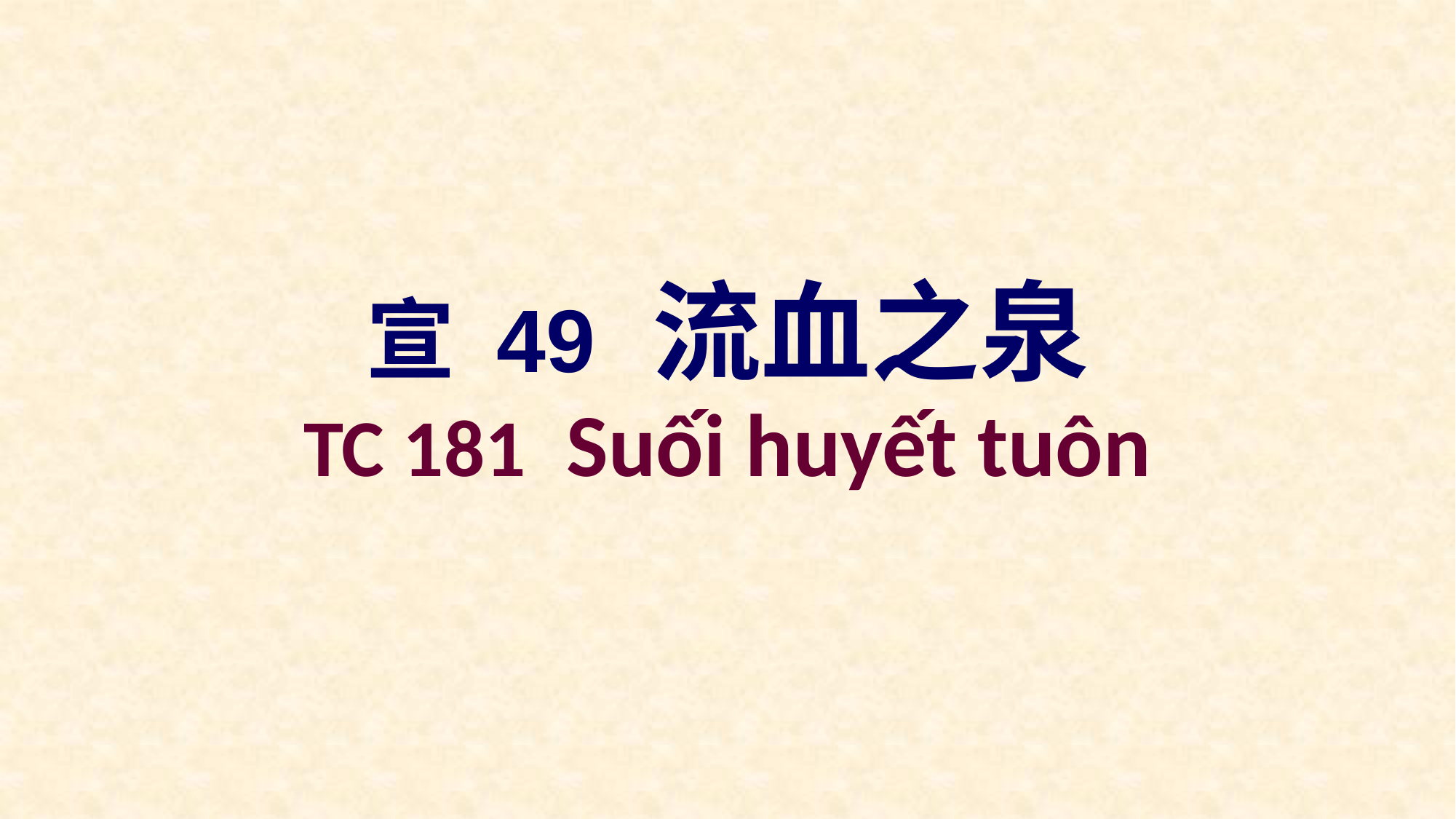

# 宣 49 流血之泉
TC 181  Suối huyết tuôn